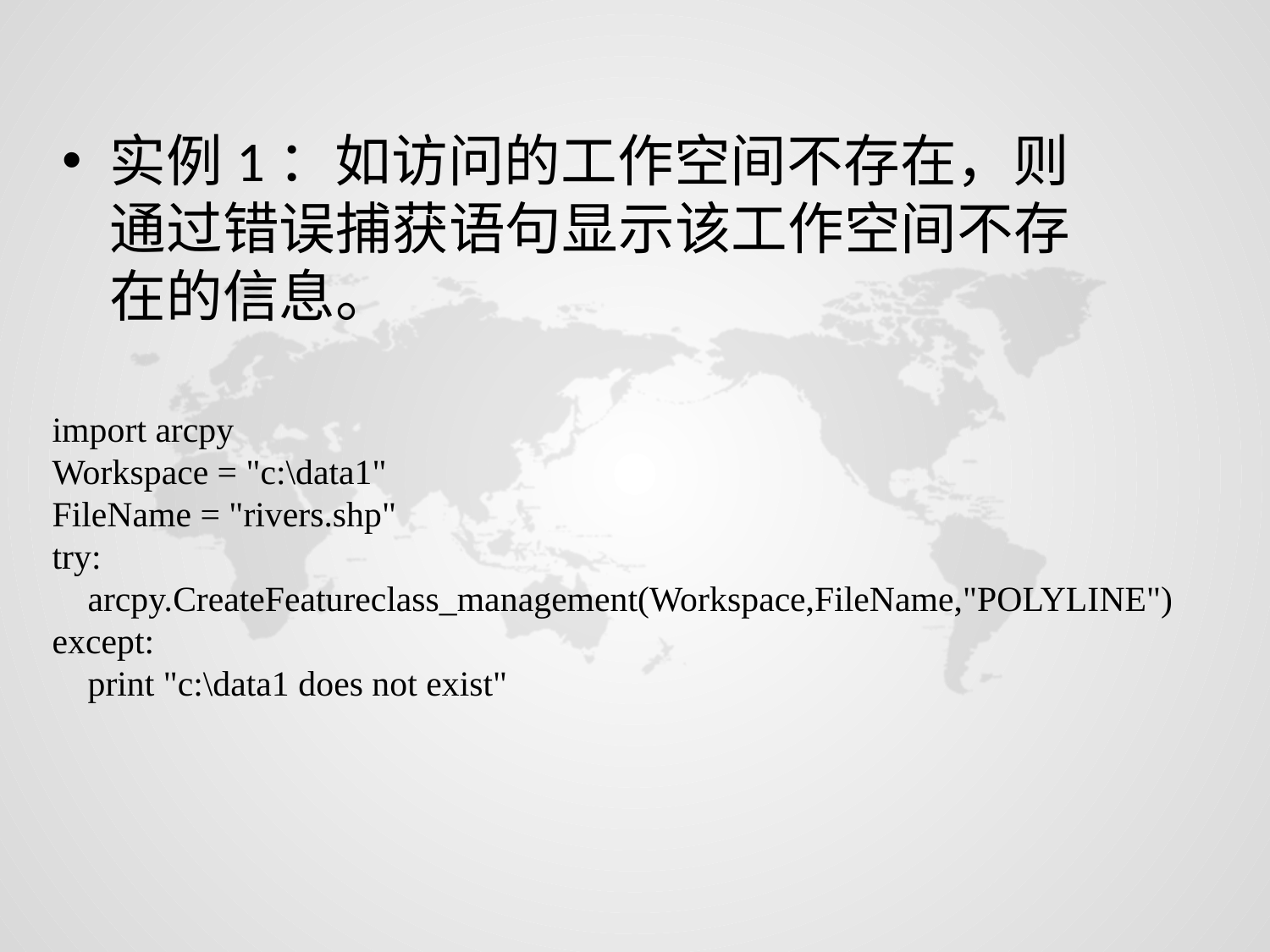

实例1：如访问的工作空间不存在，则通过错误捕获语句显示该工作空间不存在的信息。
import arcpy
Workspace = "c:\data1"
FileName = "rivers.shp"
try:
    arcpy.CreateFeatureclass_management(Workspace,FileName,"POLYLINE")
except:
    print "c:\data1 does not exist"